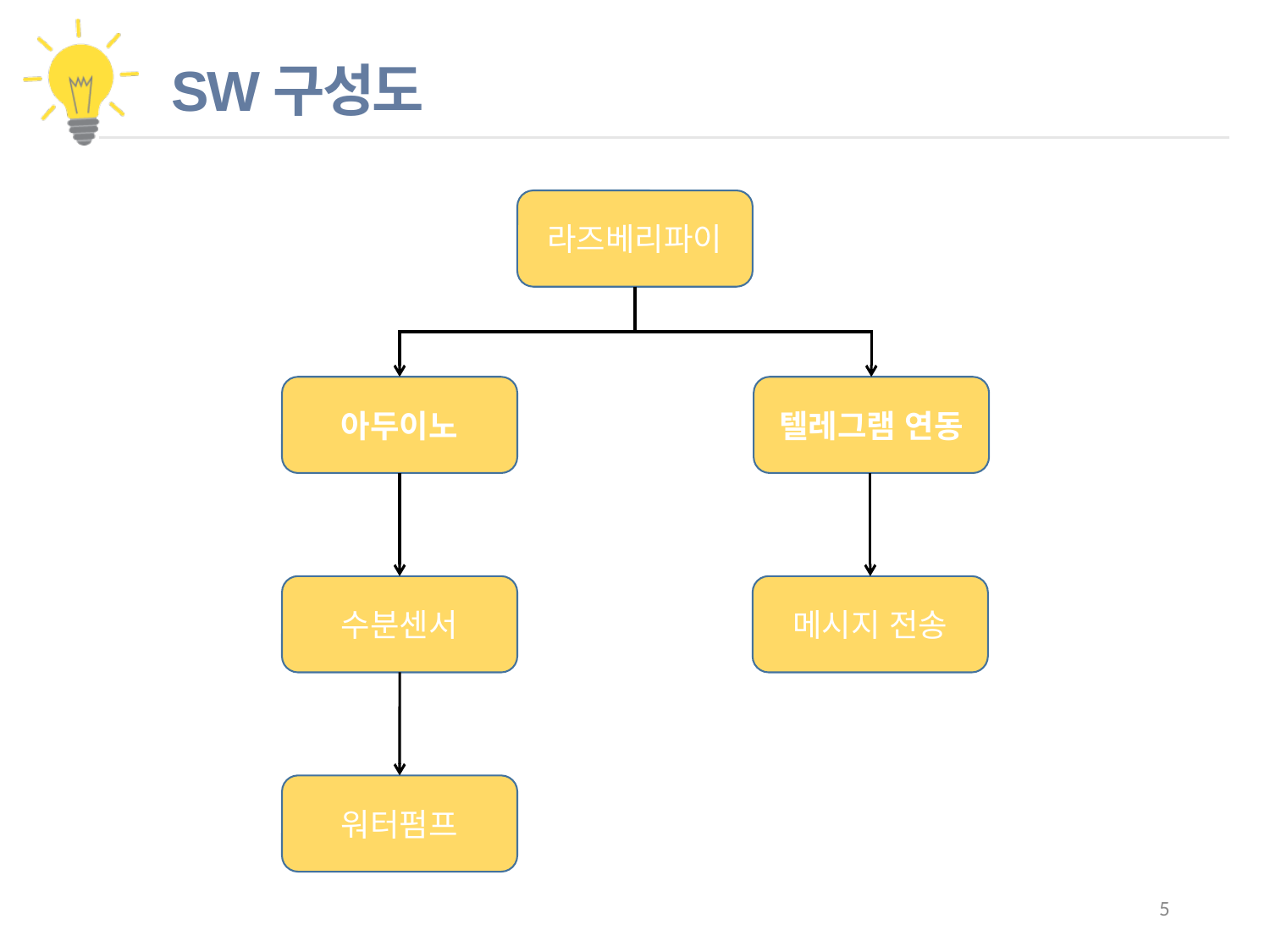

SW구성도
라즈베리파이
텔레그램 연동
아두이노
수분센서
메시지 전송
워터펌프
5